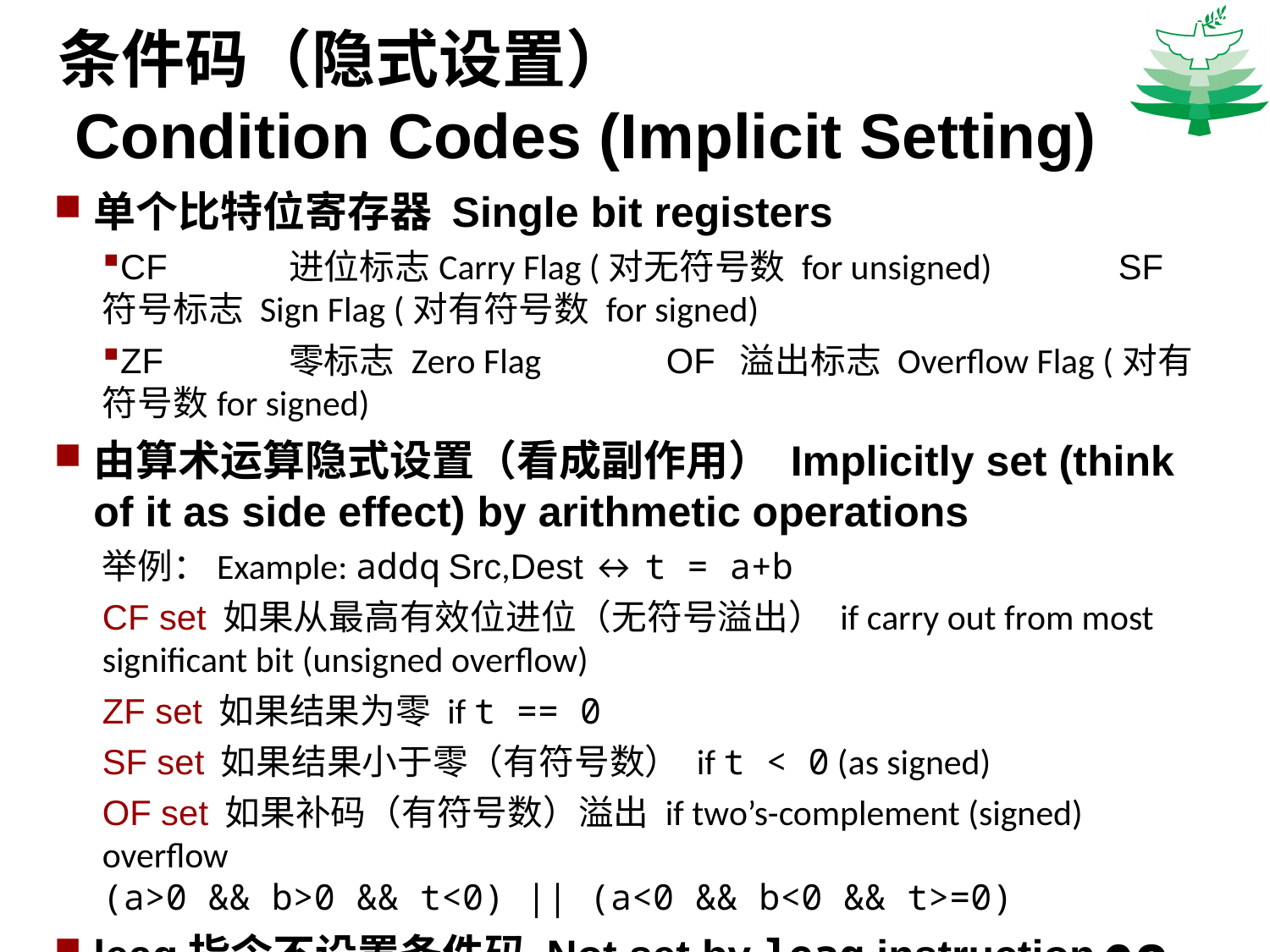

Carnegie Mellon
# 条件码（隐式设置） Condition Codes (Implicit Setting)
单个比特位寄存器 Single bit registers
CF	 进位标志Carry Flag (对无符号数 for unsigned)	SF  符号标志 Sign Flag (对有符号数 for signed)
ZF	 零标志 Zero Flag	OF  溢出标志 Overflow Flag (对有符号数for signed)
由算术运算隐式设置（看成副作用） Implicitly set (think of it as side effect) by arithmetic operations
举例：Example: addq Src,Dest ↔ t = a+b
CF set 如果从最高有效位进位（无符号溢出） if carry out from most significant bit (unsigned overflow)
ZF set 如果结果为零 if t == 0
SF set 如果结果小于零（有符号数） if t < 0 (as signed)
OF set 如果补码（有符号数）溢出 if two’s-complement (signed) overflow
(a>0 && b>0 && t<0) || (a<0 && b<0 && t>=0)
leaq指令不设置条件码 Not set by leaq instruction